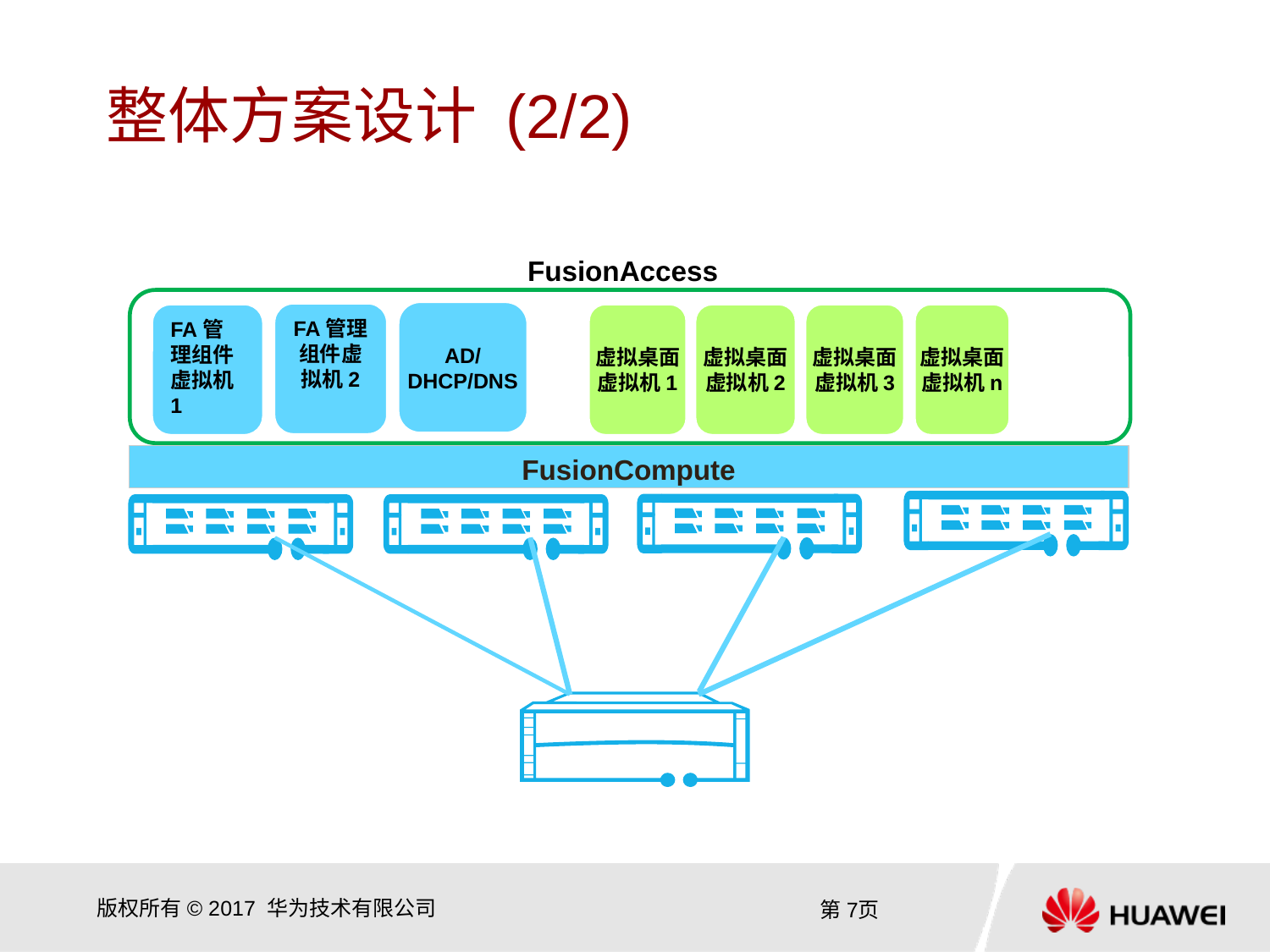

# 整体方案设计 (2/2)
FusionAccess

AD/
DHCP/DNS
FA管理组件虚拟机2
FA管理组件虚拟机1
虚拟桌面虚拟机1
虚拟桌面虚拟机2
虚拟桌面虚拟机3
虚拟桌面虚拟机n
FusionCompute